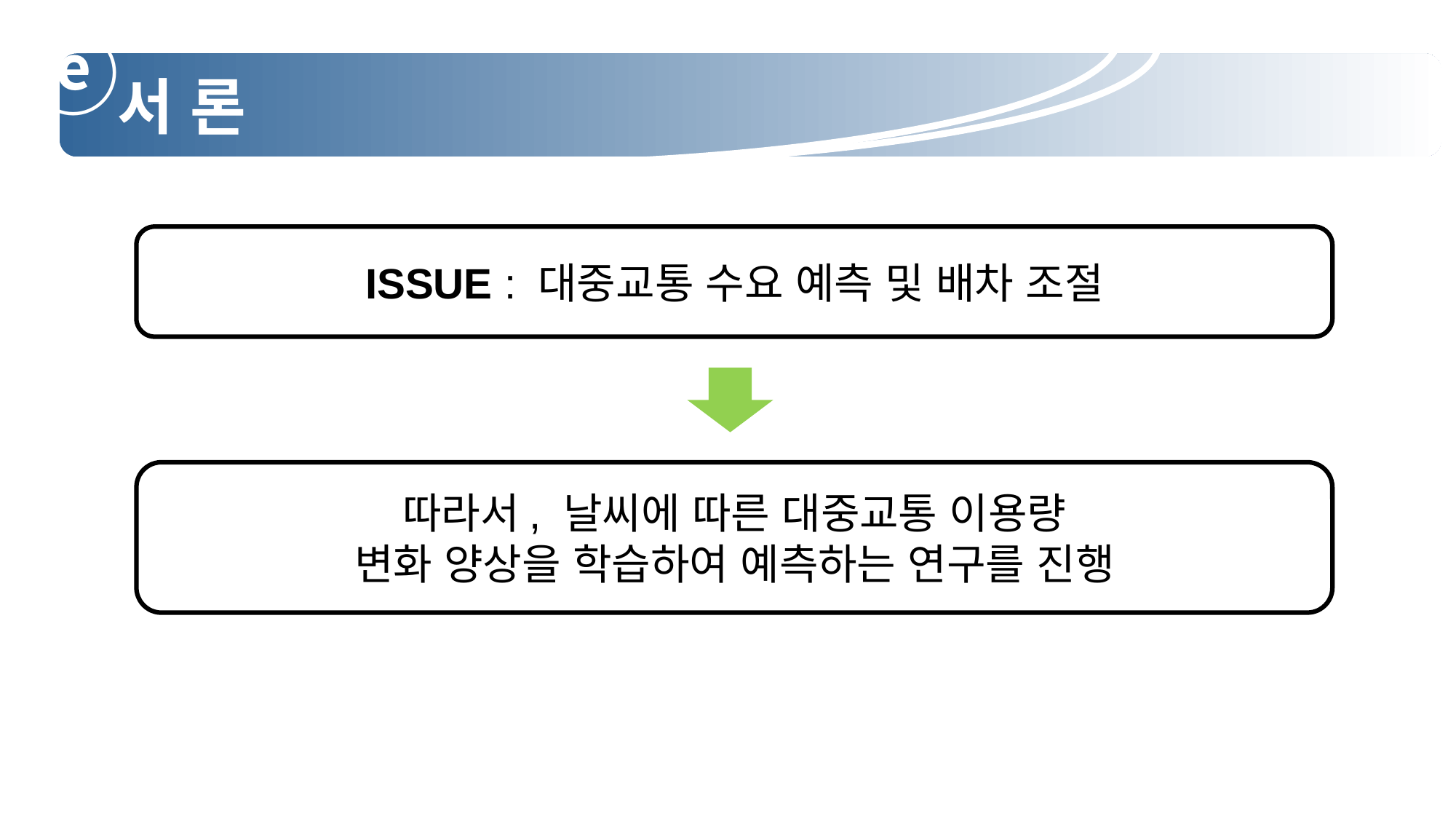

ⓔ
  서 론

ISSUE : 대중교통 수요 예측 및 배차 조절

따라서, 날씨에 따른 대중교통 이용량
변화 양상을 학습하여 예측하는 연구를 진행